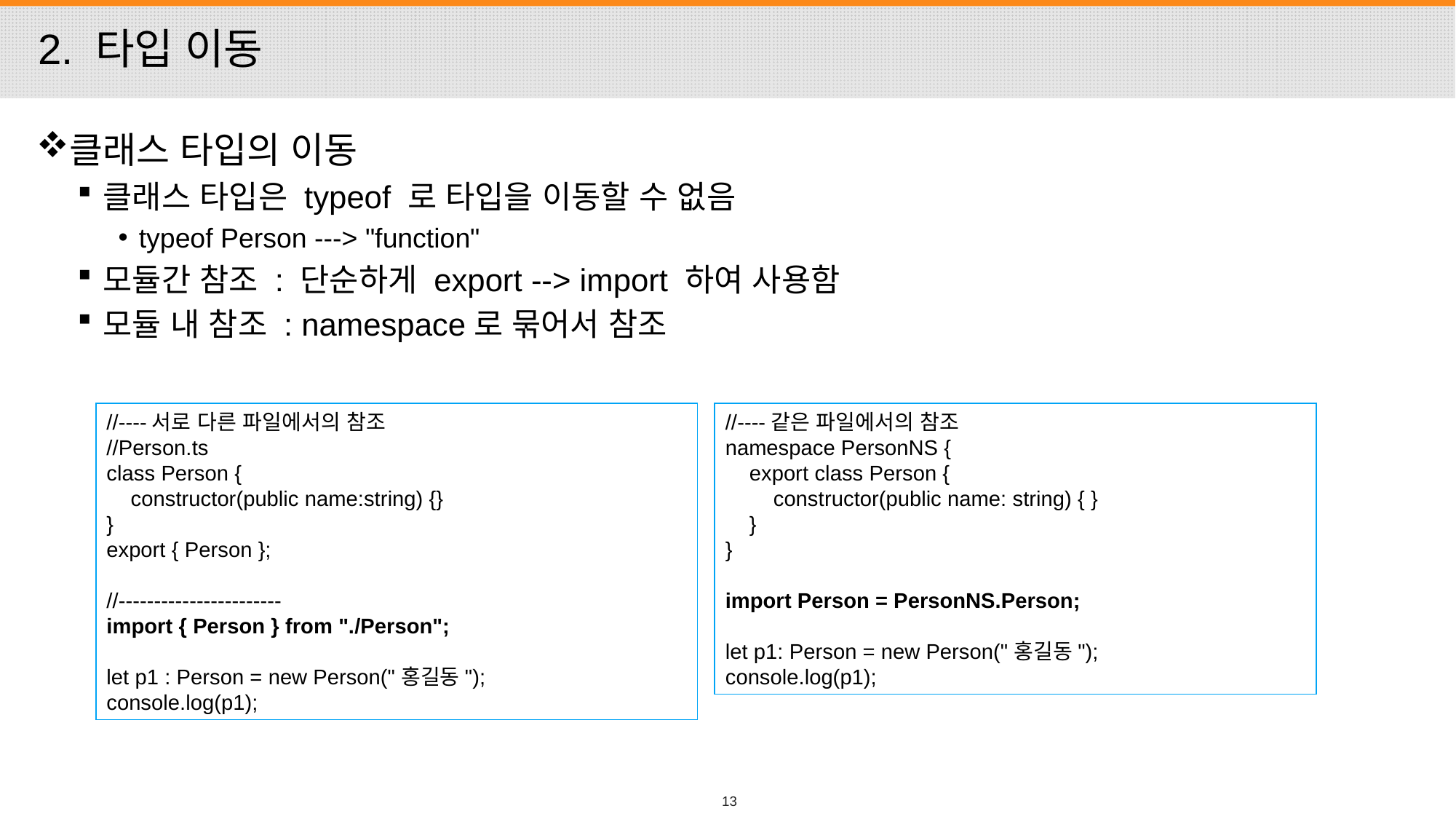

# 2. 타입 이동
클래스 타입의 이동
클래스 타입은 typeof 로 타입을 이동할 수 없음
typeof Person ---> "function"
모듈간 참조 : 단순하게 export --> import 하여 사용함
모듈 내 참조 : namespace로 묶어서 참조
//----서로 다른 파일에서의 참조
//Person.ts
class Person {
    constructor(public name:string) {}
}
export { Person };

//-----------------------
import { Person } from "./Person";

let p1 : Person = new Person("홍길동");
console.log(p1);
//----같은 파일에서의 참조
namespace PersonNS {
    export class Person {
        constructor(public name: string) { }
    }
}

import Person = PersonNS.Person;

let p1: Person = new Person("홍길동");
console.log(p1);